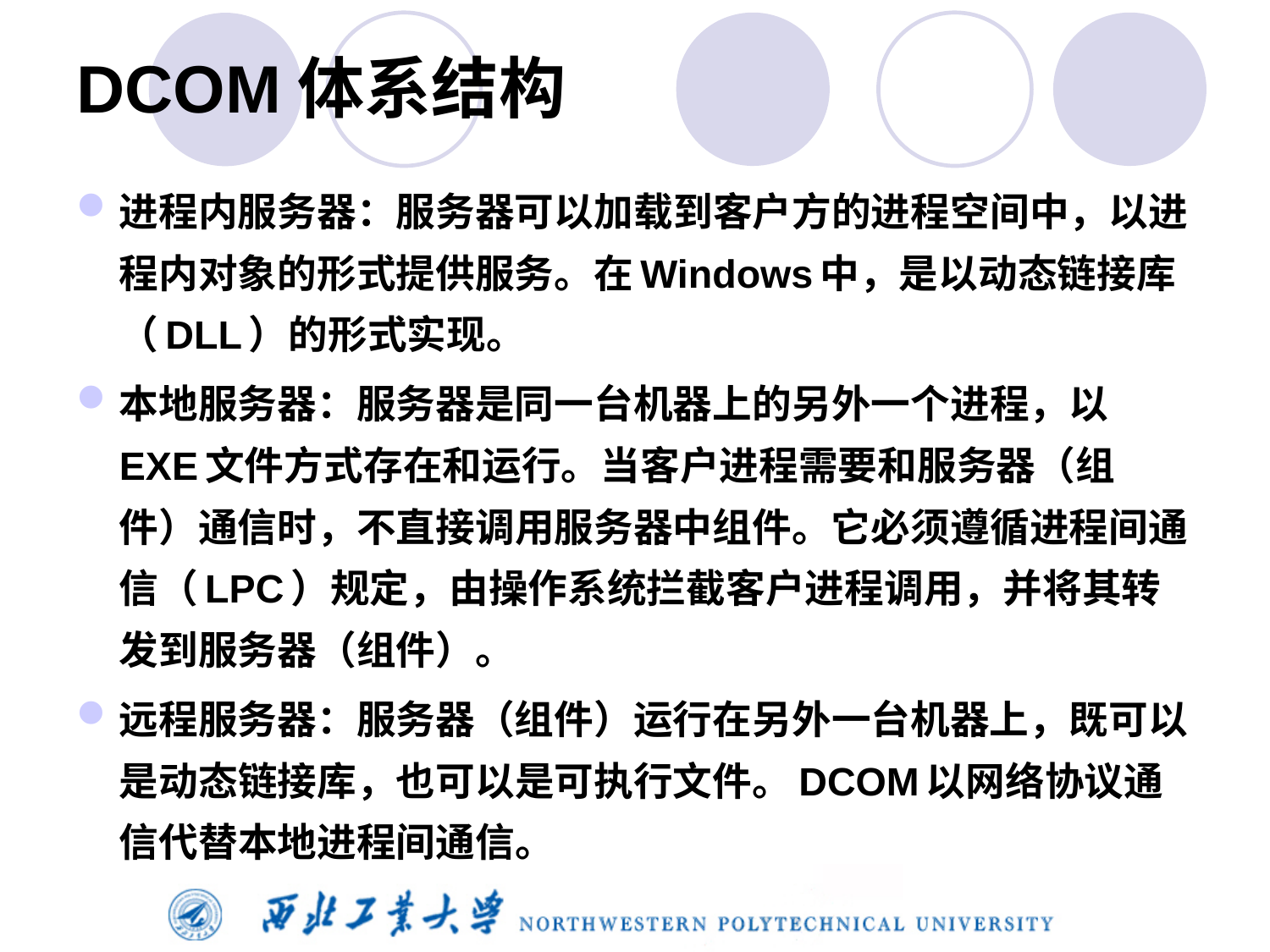

# DCOM体系结构
进程内服务器：服务器可以加载到客户方的进程空间中，以进程内对象的形式提供服务。在Windows中，是以动态链接库（DLL）的形式实现。
本地服务器：服务器是同一台机器上的另外一个进程，以EXE文件方式存在和运行。当客户进程需要和服务器（组件）通信时，不直接调用服务器中组件。它必须遵循进程间通信（LPC）规定，由操作系统拦截客户进程调用，并将其转发到服务器（组件）。
远程服务器：服务器（组件）运行在另外一台机器上，既可以是动态链接库，也可以是可执行文件。DCOM以网络协议通信代替本地进程间通信。